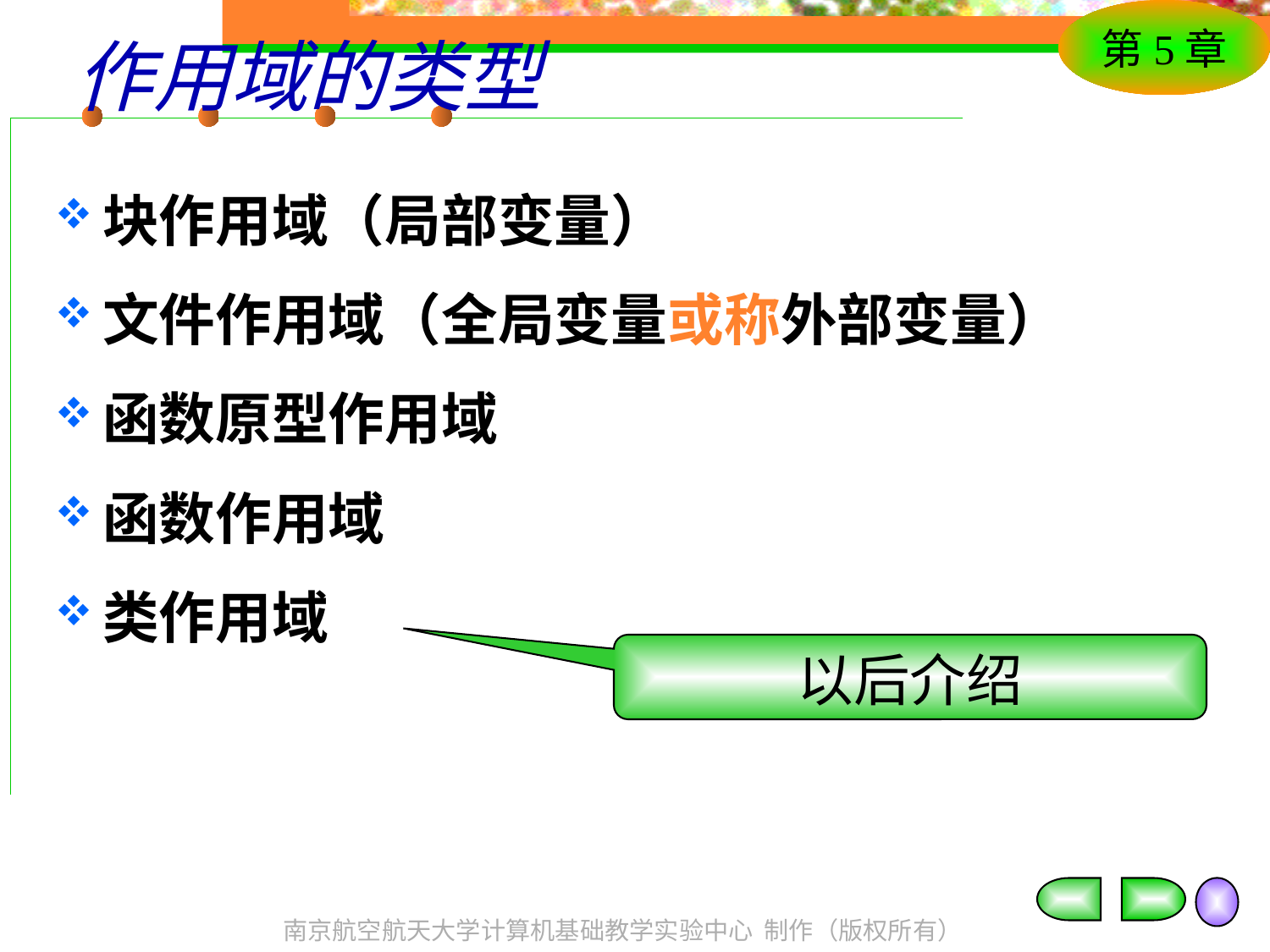

# 作用域的类型
块作用域（局部变量）
文件作用域（全局变量或称外部变量）
函数原型作用域
函数作用域
类作用域

以后介绍